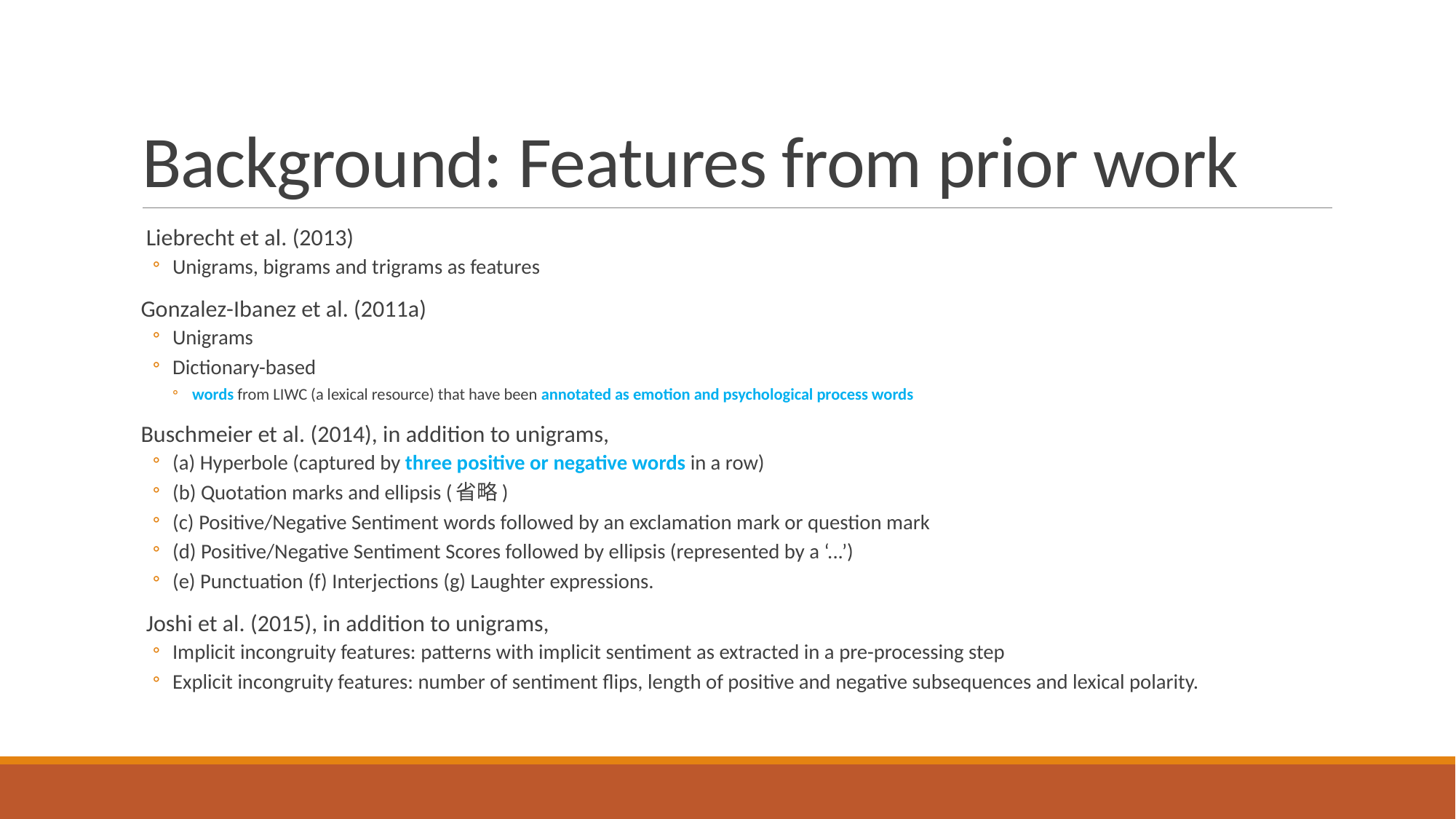

# Background: Features from prior work
 Liebrecht et al. (2013)
Unigrams, bigrams and trigrams as features
Gonzalez-Ibanez et al. (2011a)
Unigrams
Dictionary-based
words from LIWC (a lexical resource) that have been annotated as emotion and psychological process words
Buschmeier et al. (2014), in addition to unigrams,
(a) Hyperbole (captured by three positive or negative words in a row)
(b) Quotation marks and ellipsis (省略)
(c) Positive/Negative Sentiment words followed by an exclamation mark or question mark
(d) Positive/Negative Sentiment Scores followed by ellipsis (represented by a ‘...’)
(e) Punctuation (f) Interjections (g) Laughter expressions.
 Joshi et al. (2015), in addition to unigrams,
Implicit incongruity features: patterns with implicit sentiment as extracted in a pre-processing step
Explicit incongruity features: number of sentiment flips, length of positive and negative subsequences and lexical polarity.